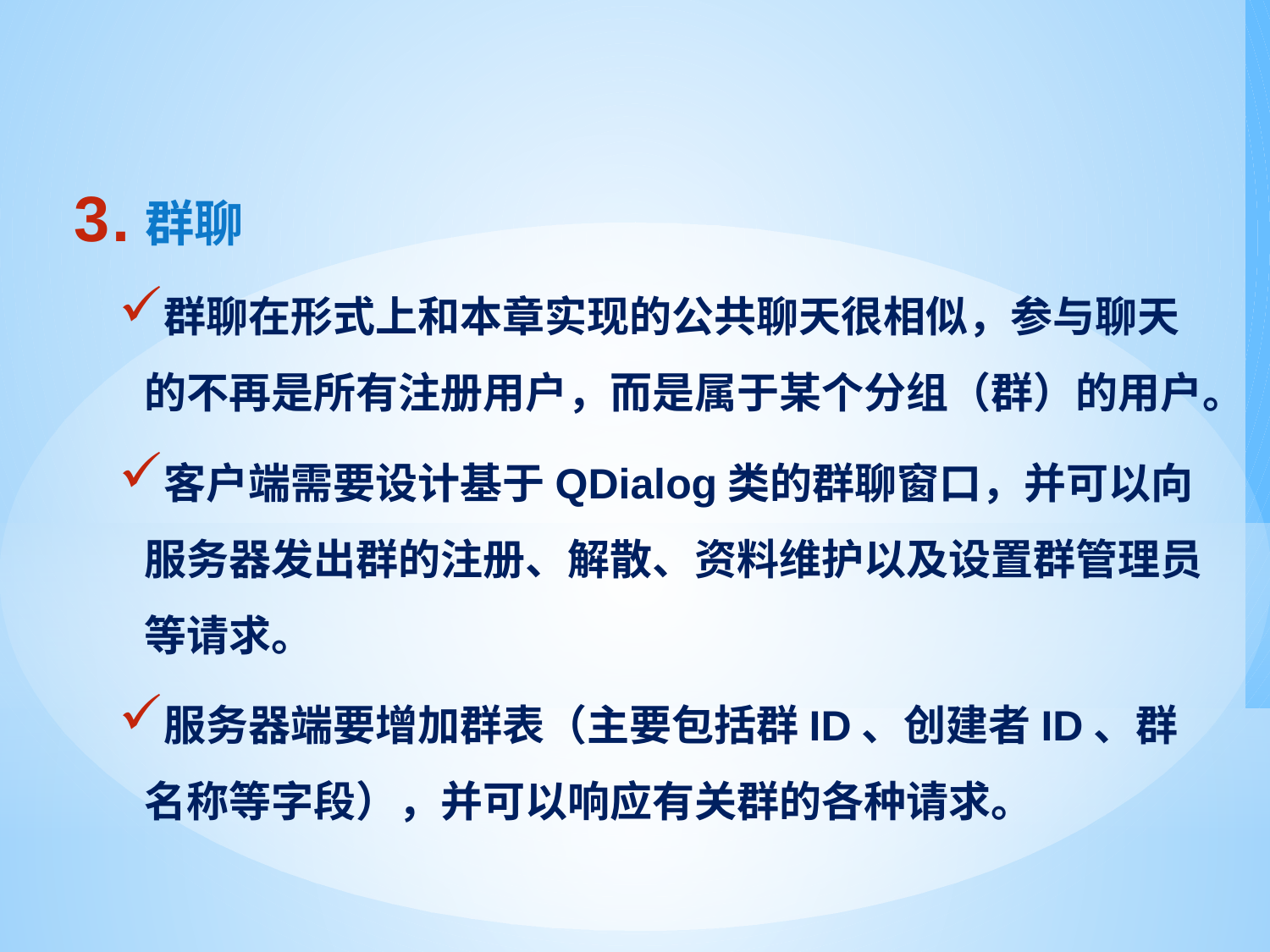

#
群聊
群聊在形式上和本章实现的公共聊天很相似，参与聊天的不再是所有注册用户，而是属于某个分组（群）的用户。
客户端需要设计基于QDialog类的群聊窗口，并可以向服务器发出群的注册、解散、资料维护以及设置群管理员等请求。
服务器端要增加群表（主要包括群ID、创建者ID、群名称等字段），并可以响应有关群的各种请求。